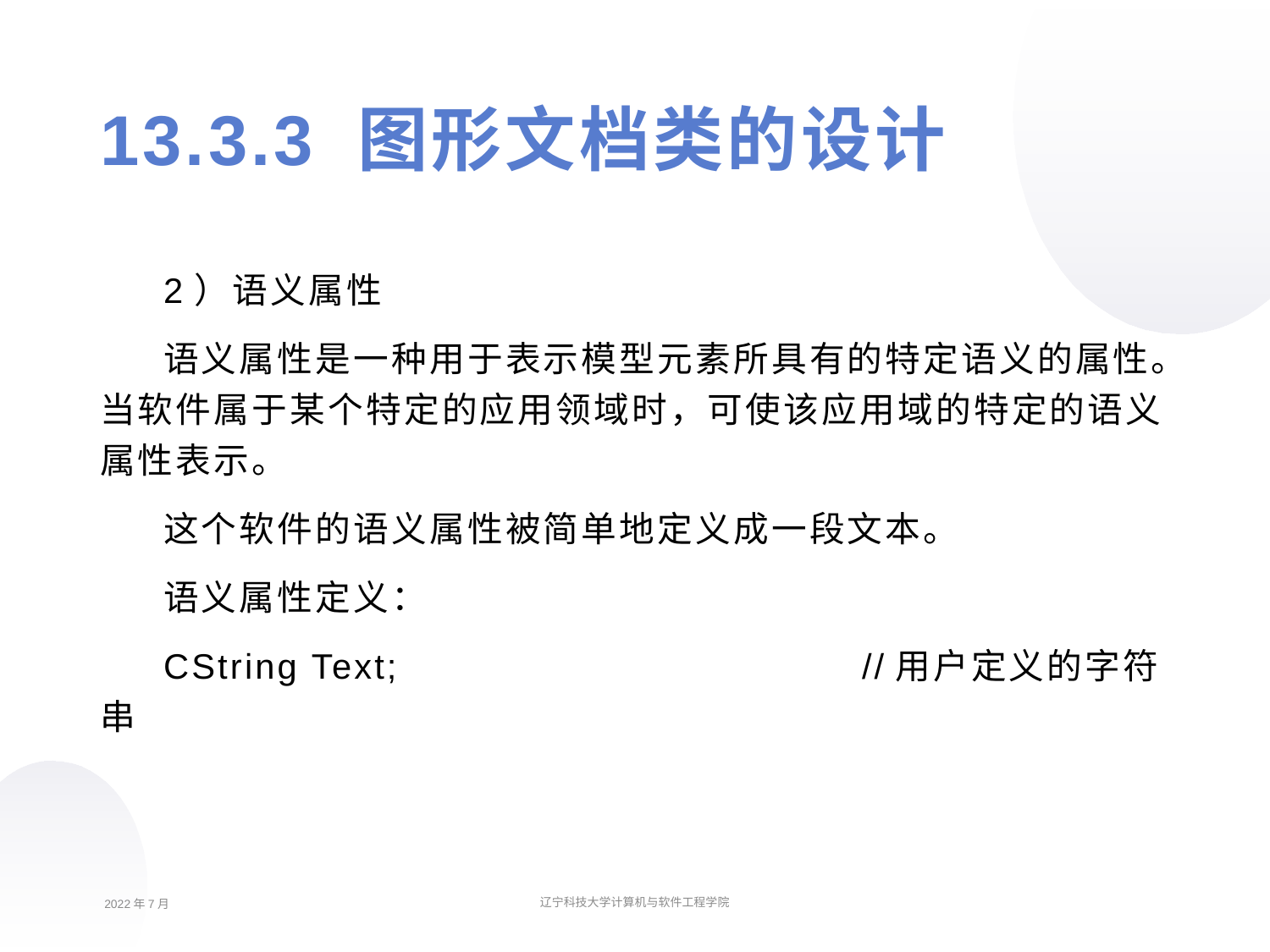

13.3.3 图形文档类的设计
2）语义属性
语义属性是一种用于表示模型元素所具有的特定语义的属性。当软件属于某个特定的应用领域时，可使该应用域的特定的语义属性表示。
这个软件的语义属性被简单地定义成一段文本。
语义属性定义：
CString Text;				//用户定义的字符串

2022年7月
辽宁科技大学计算机与软件工程学院
33